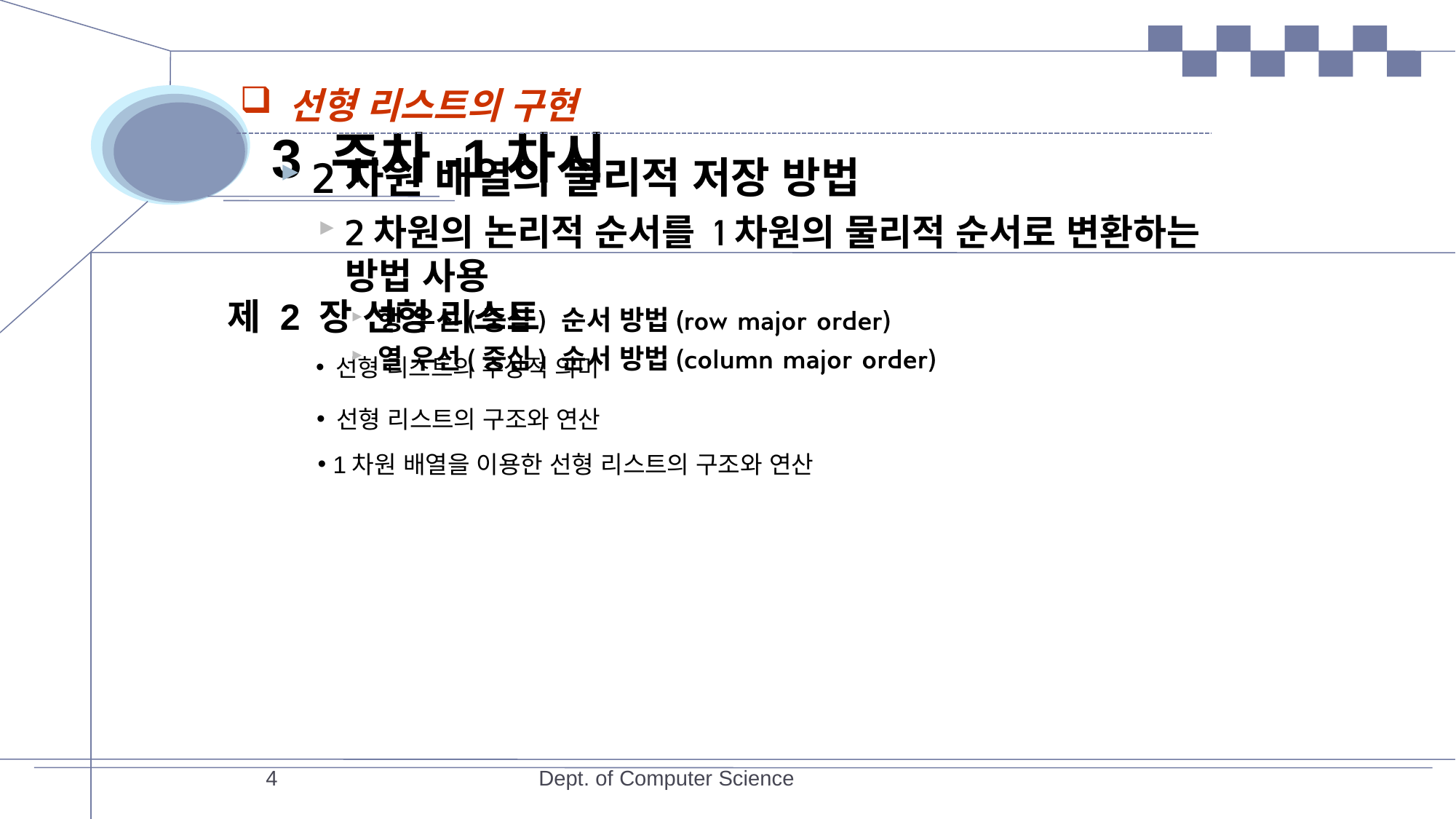

선형 리스트의 구현
2차원 배열의 물리적 저장 방법
2차원의 논리적 순서를 1차원의 물리적 순서로 변환하는 방법 사용
행 우선(중심) 순서 방법(row major order)
열 우선(중심) 순서 방법(column major order)
4
Dept. of Computer Science